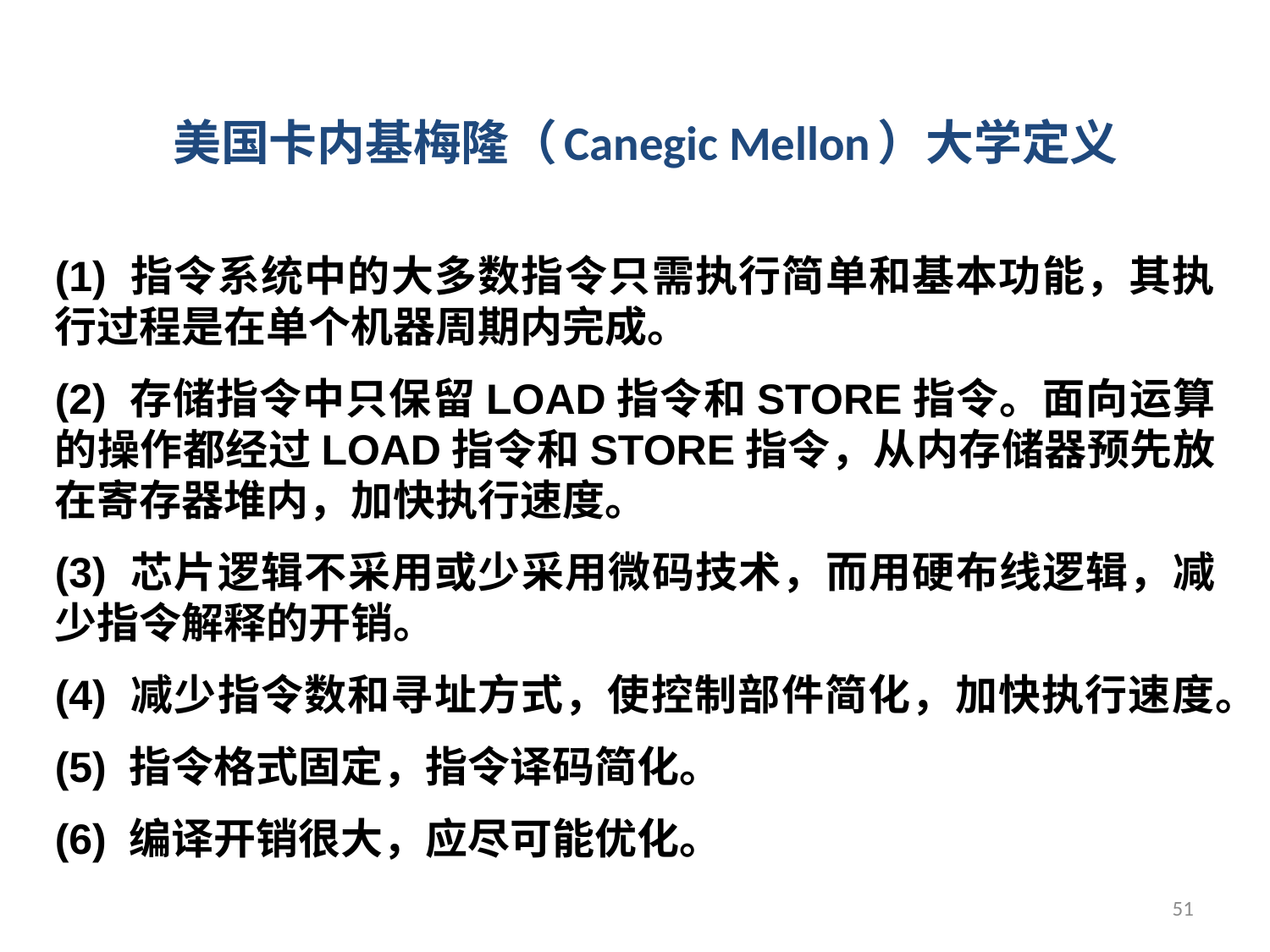

美国卡内基梅隆（Canegic Mellon）大学定义
(1) 指令系统中的大多数指令只需执行简单和基本功能，其执行过程是在单个机器周期内完成。
(2) 存储指令中只保留LOAD指令和STORE指令。面向运算的操作都经过LOAD指令和STORE指令，从内存储器预先放在寄存器堆内，加快执行速度。
(3) 芯片逻辑不采用或少采用微码技术，而用硬布线逻辑，减少指令解释的开销。
(4) 减少指令数和寻址方式，使控制部件简化，加快执行速度。
(5) 指令格式固定，指令译码简化。
(6) 编译开销很大，应尽可能优化。
51